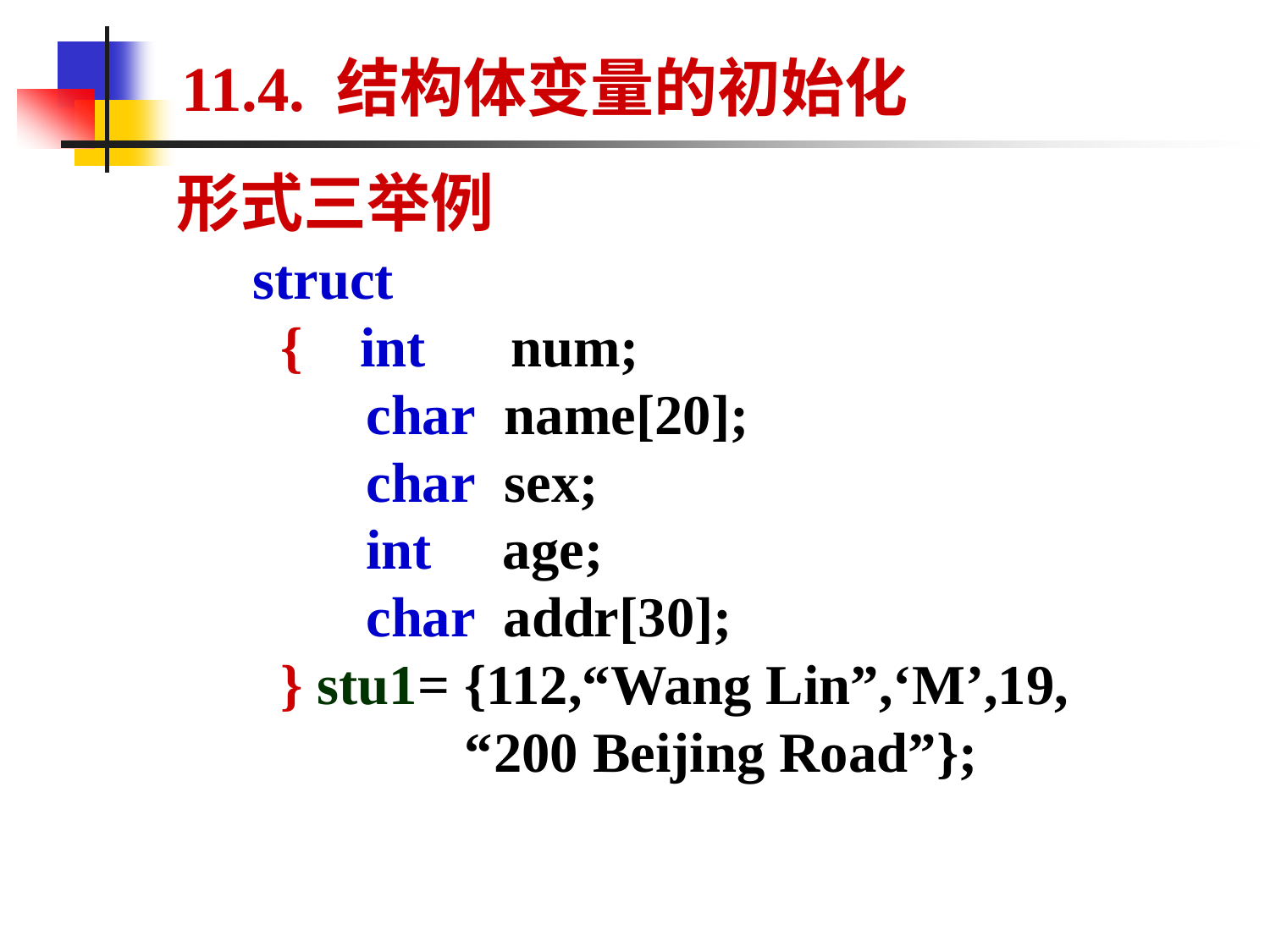

11.4. 结构体变量的初始化
形式三举例
      struct
        {    int      num;
              char  name[20];
              char  sex;
              int     age;
              char  addr[30];
        } stu1= {112,“Wang Lin”,‘M’,19,
                     “200 Beijing Road”};